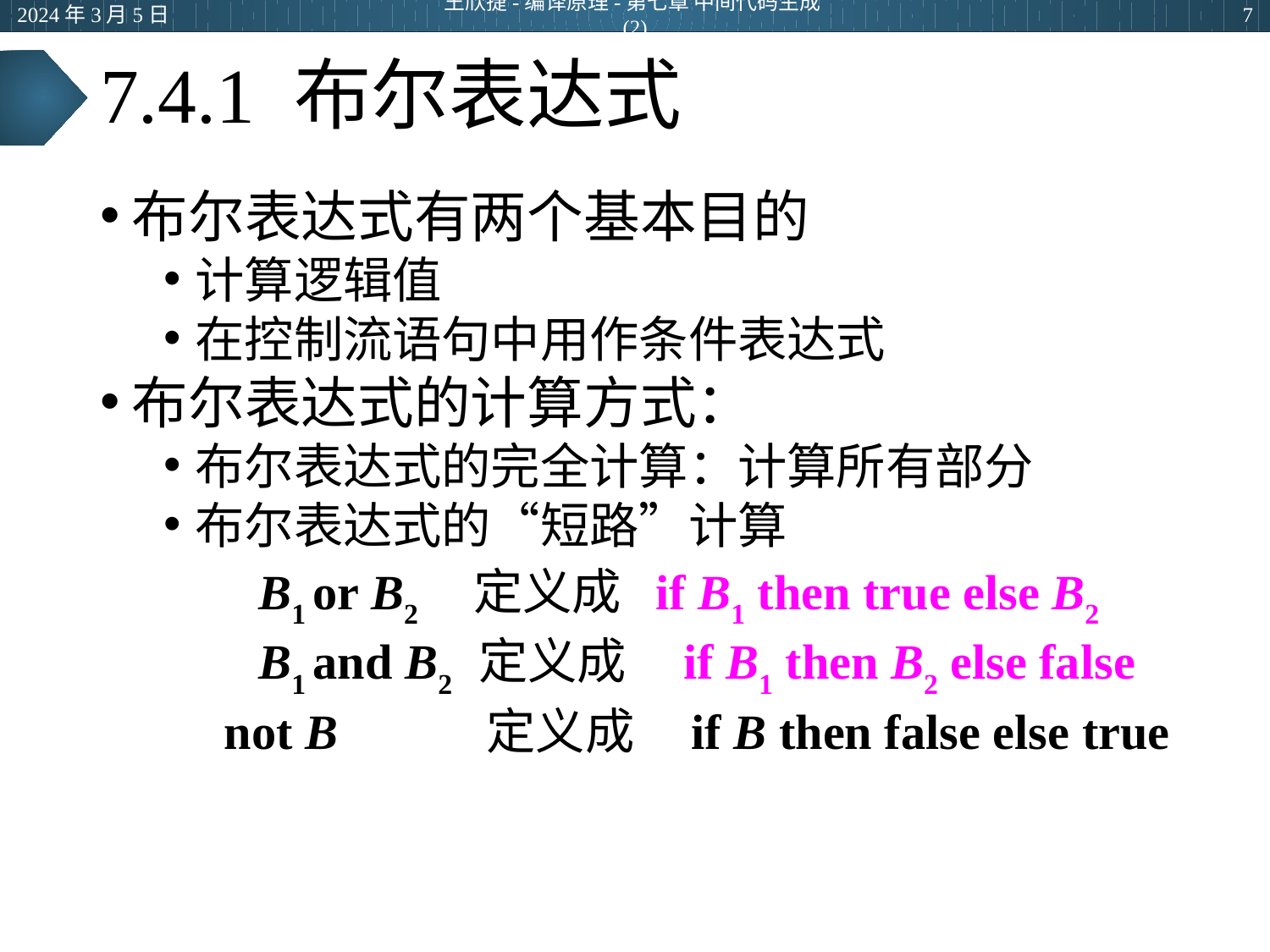

2024年3月5日
王欣捷-编译原理-第七章 中间代码生成(2)
7
# 7.4.1 布尔表达式
布尔表达式有两个基本目的
计算逻辑值
在控制流语句中用作条件表达式
布尔表达式的计算方式：
布尔表达式的完全计算：计算所有部分
布尔表达式的“短路”计算
   	B1 or B2      定义成  if B1 then true else B2
   	B1 and B2  定义成    if B1 then B2 else false
          not B 	       定义成    if B then false else true